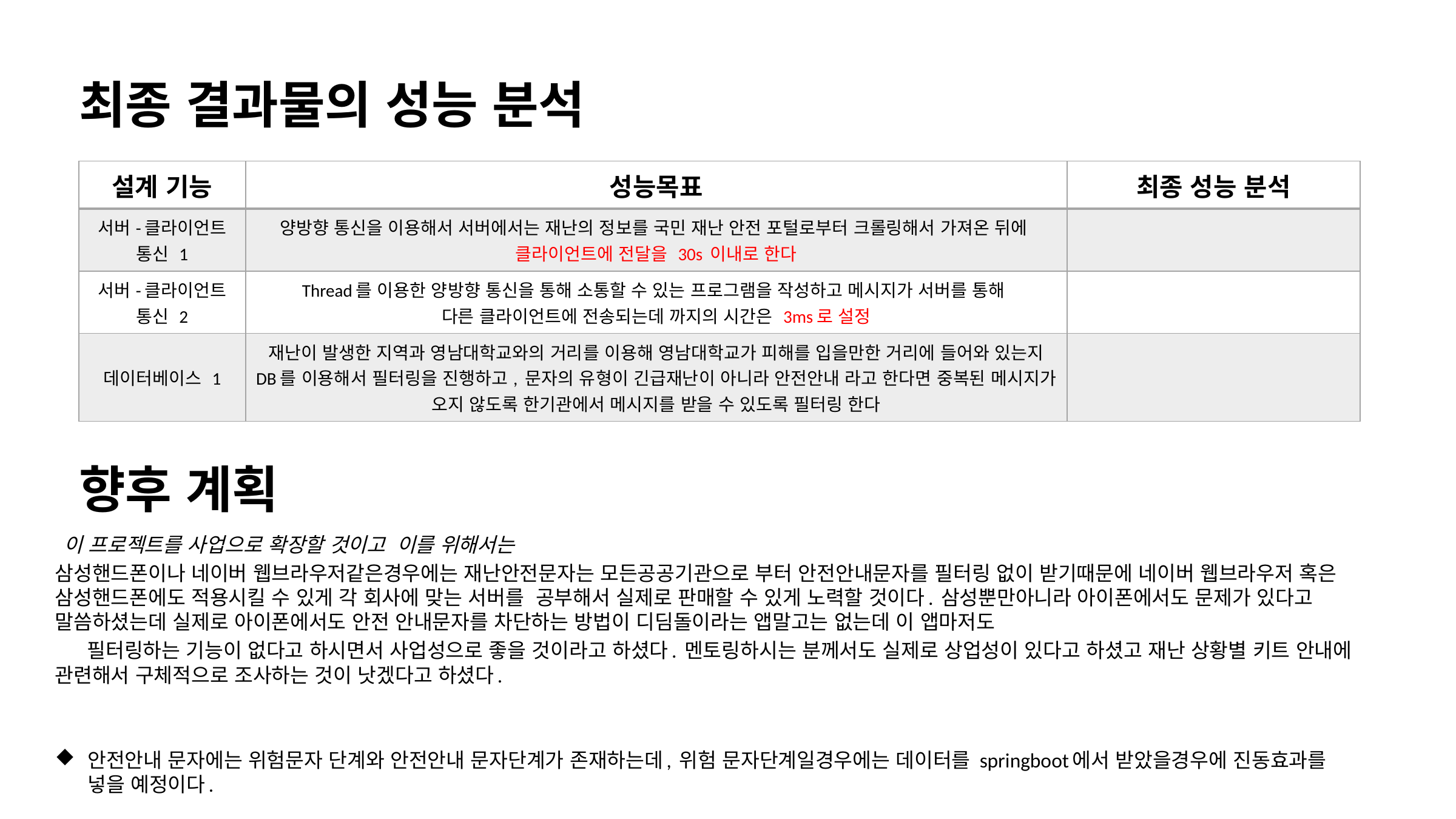

최종 결과물의 성능 분석
| 설계 기능 | 성능목표 | 최종 성능 분석 |
| --- | --- | --- |
| 서버-클라이언트 통신 1 | 양방향 통신을 이용해서 서버에서는 재난의 정보를 국민 재난 안전 포털로부터 크롤링해서 가져온 뒤에 클라이언트에 전달을 30s 이내로 한다 |  |
| 서버-클라이언트 통신 2 | Thread를 이용한 양방향 통신을 통해 소통할 수 있는 프로그램을 작성하고 메시지가 서버를 통해 다른 클라이언트에 전송되는데 까지의 시간은 3ms로 설정 |  |
| 데이터베이스 1 | 재난이 발생한 지역과 영남대학교와의 거리를 이용해 영남대학교가 피해를 입을만한 거리에 들어와 있는지 DB를 이용해서 필터링을 진행하고, 문자의 유형이 긴급재난이 아니라 안전안내 라고 한다면 중복된 메시지가 오지 않도록 한기관에서 메시지를 받을 수 있도록 필터링 한다 |  |
향후 계획
 이 프로젝트를 사업으로 확장할 것이고  이를 위해서는
삼성핸드폰이나 네이버 웹브라우저같은경우에는 재난안전문자는 모든공공기관으로 부터 안전안내문자를 필터링 없이 받기때문에 네이버 웹브라우저 혹은 삼성핸드폰에도 적용시킬 수 있게 각 회사에 맞는 서버를  공부해서 실제로 판매할 수 있게 노력할 것이다. 삼성뿐만아니라 아이폰에서도 문제가 있다고 말씀하셨는데 실제로 아이폰에서도 안전 안내문자를 차단하는 방법이 디딤돌이라는 앱말고는 없는데 이 앱마저도
     필터링하는 기능이 없다고 하시면서 사업성으로 좋을 것이라고 하셨다. 멘토링하시는 분께서도 실제로 상업성이 있다고 하셨고 재난 상황별 키트 안내에 관련해서 구체적으로 조사하는 것이 낫겠다고 하셨다.

안전안내 문자에는 위험문자 단계와 안전안내 문자단계가 존재하는데, 위험 문자단계일경우에는 데이터를 springboot에서 받았을경우에 진동효과를 넣을 예정이다.